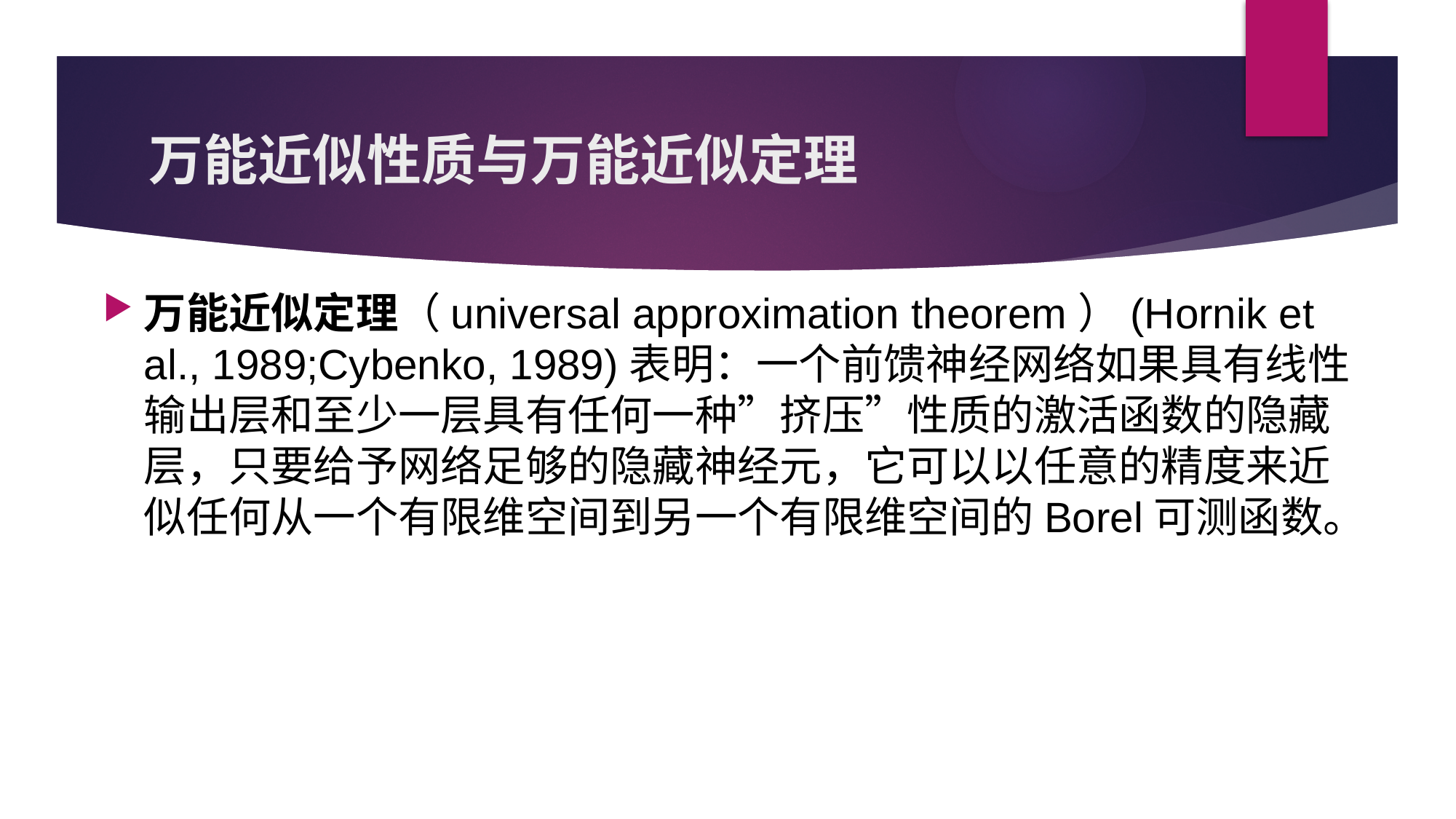

# 万能近似性质与万能近似定理
万能近似定理（universal approximation theorem）(Hornik et al., 1989;Cybenko, 1989)表明：一个前馈神经网络如果具有线性输出层和至少一层具有任何一种”挤压”性质的激活函数的隐藏层，只要给予网络足够的隐藏神经元，它可以以任意的精度来近似任何从一个有限维空间到另一个有限维空间的Borel可测函数。